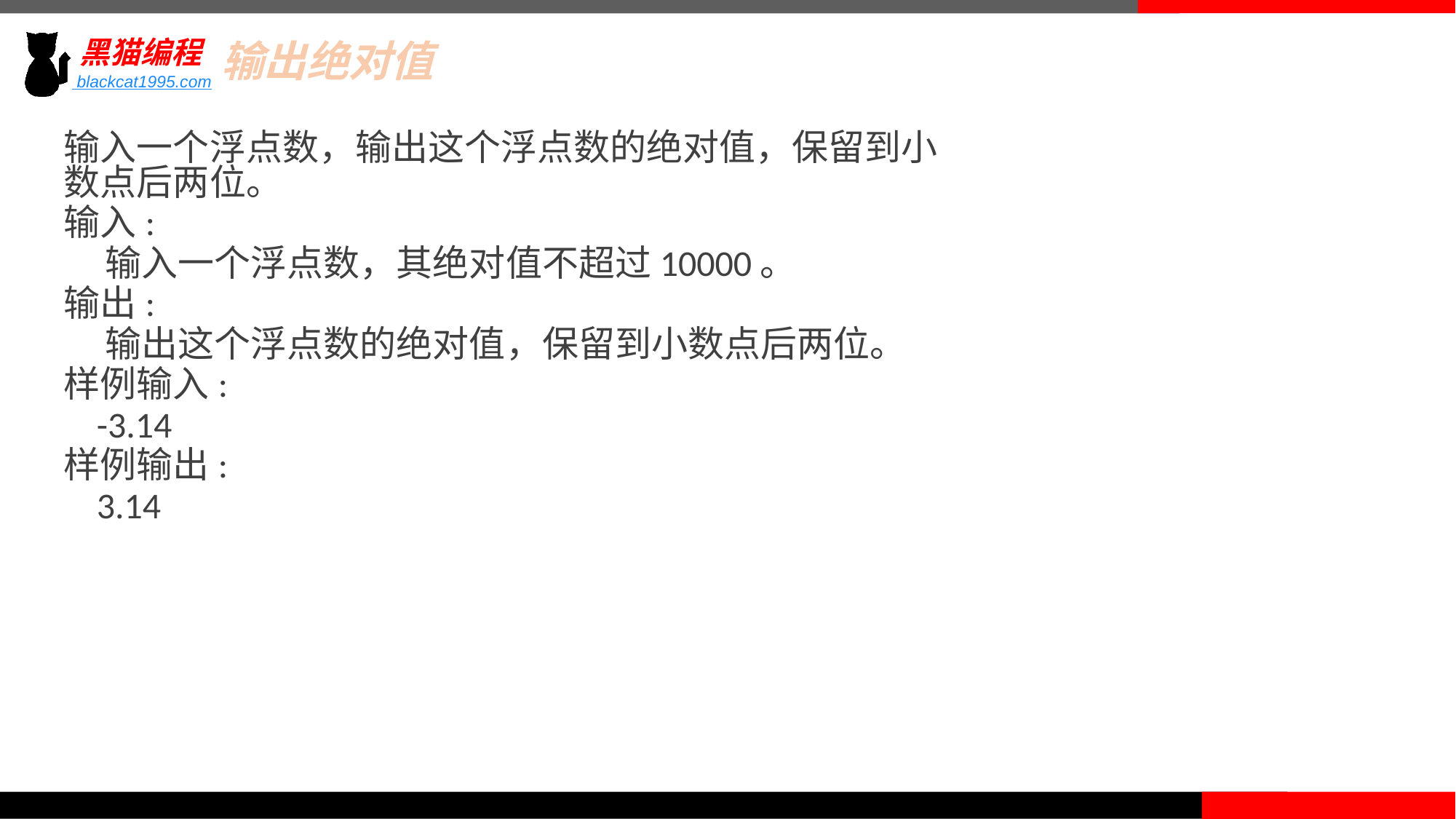

输出绝对值
输入一个浮点数，输出这个浮点数的绝对值，保留到小数点后两位。
输入:
    输入一个浮点数，其绝对值不超过10000。
输出:
    输出这个浮点数的绝对值，保留到小数点后两位。
样例输入:
    -3.14
样例输出:
    3.14